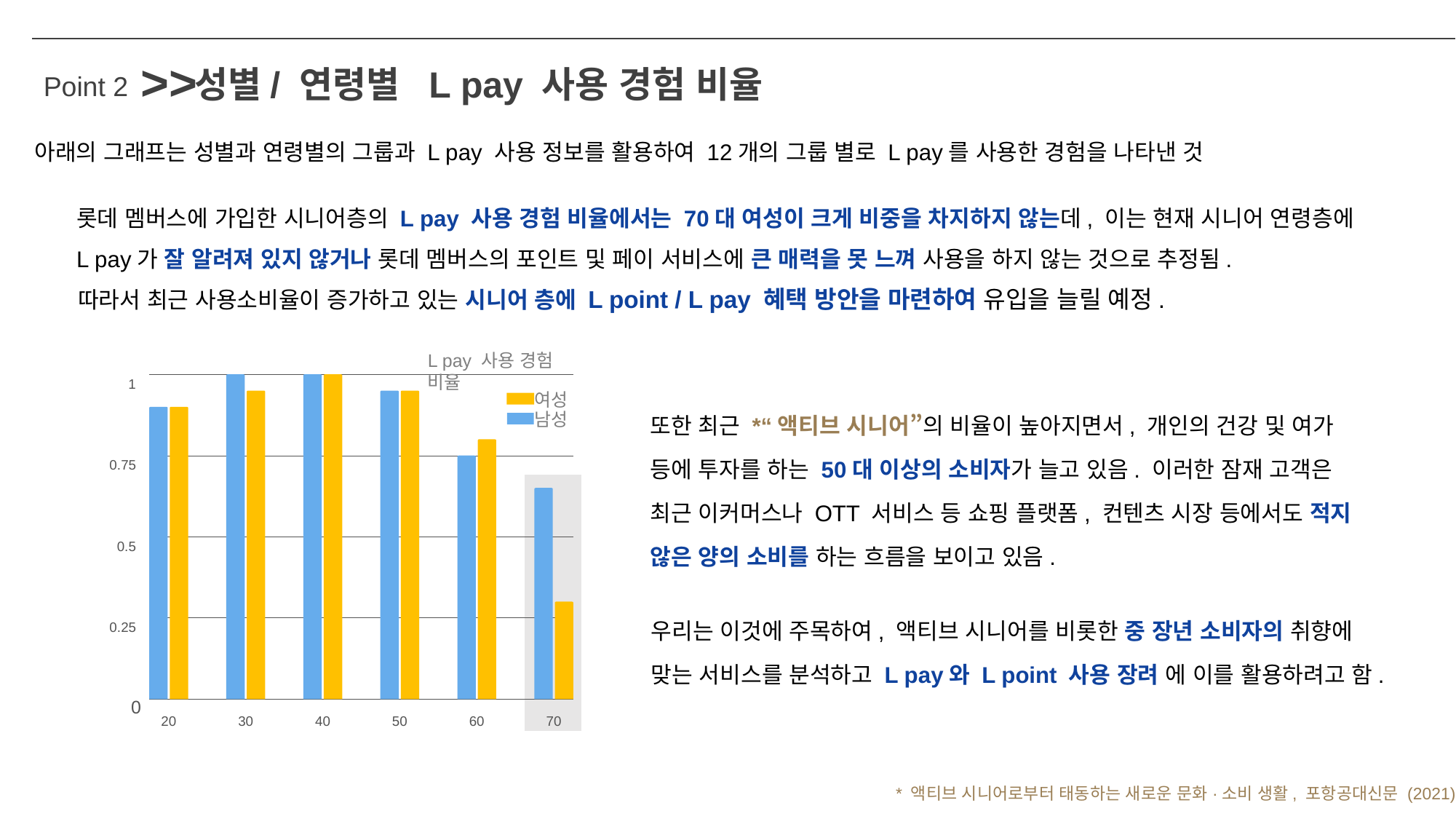

>>
성별/ 연령별  L pay 사용 경험 비율
Point 2
아래의 그래프는 성별과 연령별의 그룹과 L pay 사용 정보를 활용하여 12개의 그룹 별로 L pay를 사용한 경험을 나타낸 것
롯데 멤버스에 가입한 시니어층의 L pay 사용 경험 비율에서는 70대 여성이 크게 비중을 차지하지 않는데, 이는 현재 시니어 연령층에 L pay가 잘 알려져 있지 않거나 롯데 멤버스의 포인트 및 페이 서비스에 큰 매력을 못 느껴 사용을 하지 않는 것으로 추정됨.
따라서 최근 사용소비율이 증가하고 있는 시니어 층에 L point / L pay 혜택 방안을 마련하여 유입을 늘릴 예정.
L pay 사용 경험 비율
1

0.75
0.5
0.25
0
20
30
40
50
60
70
여성

남성

또한 최근 *“액티브 시니어”의 비율이 높아지면서, 개인의 건강 및 여가 등에 투자를 하는 50대 이상의 소비자가 늘고 있음. 이러한 잠재 고객은 최근 이커머스나 OTT 서비스 등 쇼핑 플랫폼, 컨텐츠 시장 등에서도 적지 않은 양의 소비를 하는 흐름을 보이고 있음.
우리는 이것에 주목하여, 액티브 시니어를 비롯한 중 장년 소비자의 취향에
맞는 서비스를 분석하고 L pay와 L point 사용 장려 에 이를 활용하려고 함.
* 액티브 시니어로부터 태동하는 새로운 문화·소비 생활, 포항공대신문 (2021)